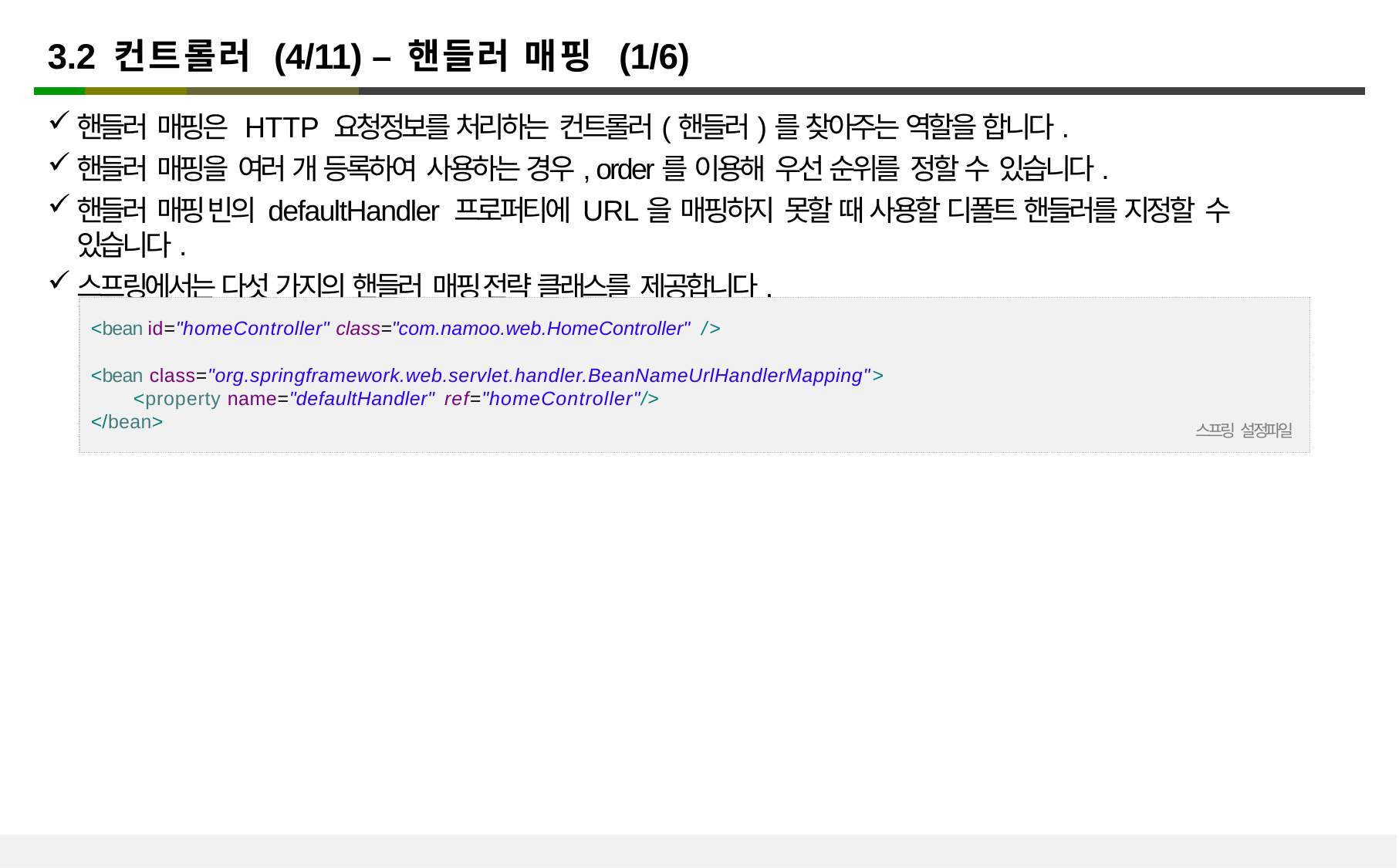

# 3.2 컨트롤러 (4/11) – 핸들러 매핑 (1/6)
핸들러 매핑은  HTTP 요청정보를 처리하는  컨트롤러(핸들러)를 찾아주는  역할을 합니다.
핸들러 매핑을  여러 개 등록하여  사용하는 경우, order를 이용해  우선 순위를  정할 수 있습니다.
핸들러 매핑 빈의 defaultHandler 프로퍼티에 URL을 매핑하지  못할 때 사용할  디폴트  핸들러를  지정할  수 있습니다.
스프링에서는 다섯 가지의  핸들러 매핑 전략 클래스를 제공합니다.

<bean id="homeController" class="com.namoo.web.HomeController" />

<bean class="org.springframework.web.servlet.handler.BeanNameUrlHandlerMapping">
<property name="defaultHandler" ref="homeController"/>
</bean>
스프링 설정파일